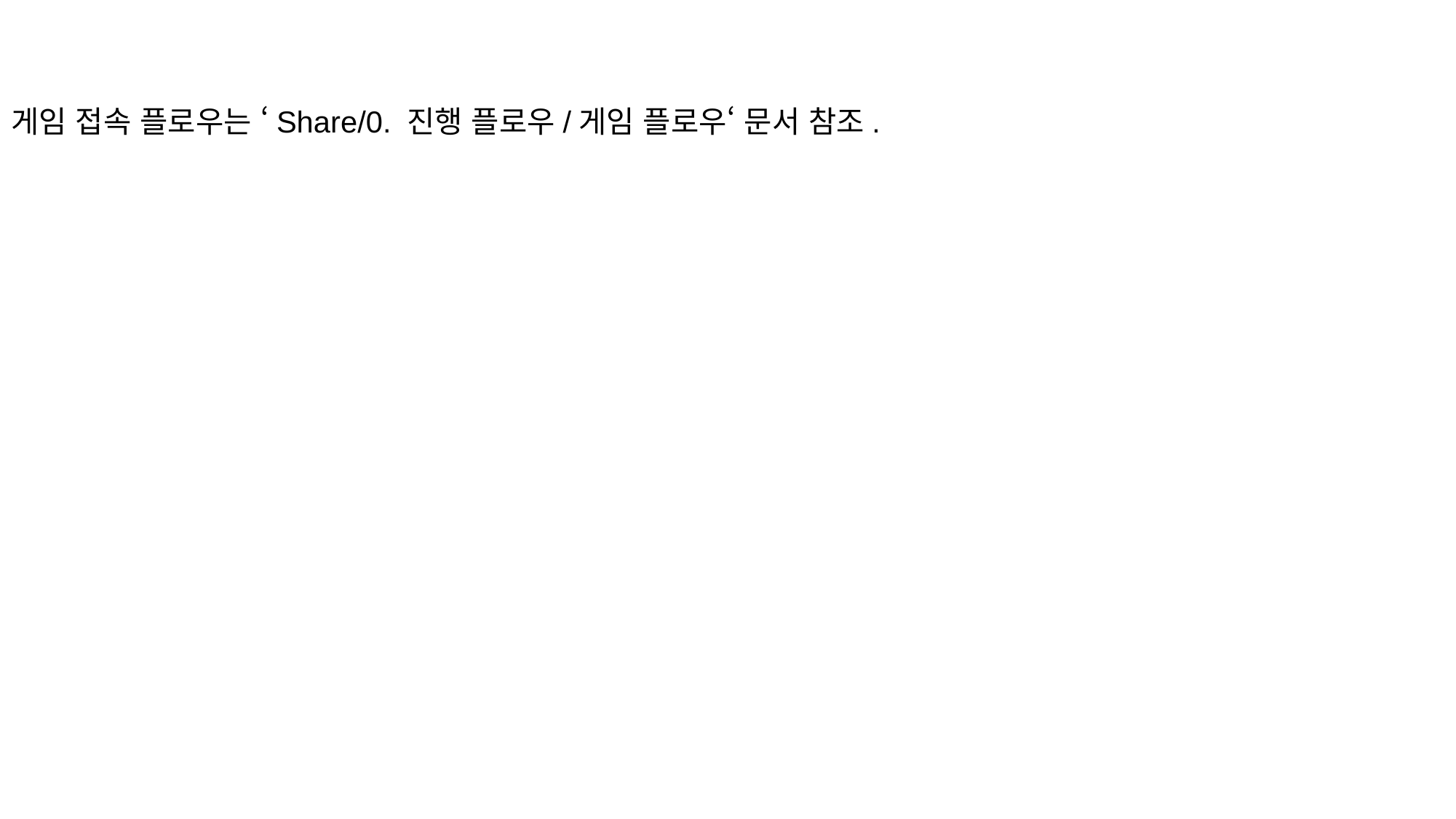

게임 접속 플로우는 ‘Share/0. 진행 플로우/게임 플로우‘ 문서 참조.